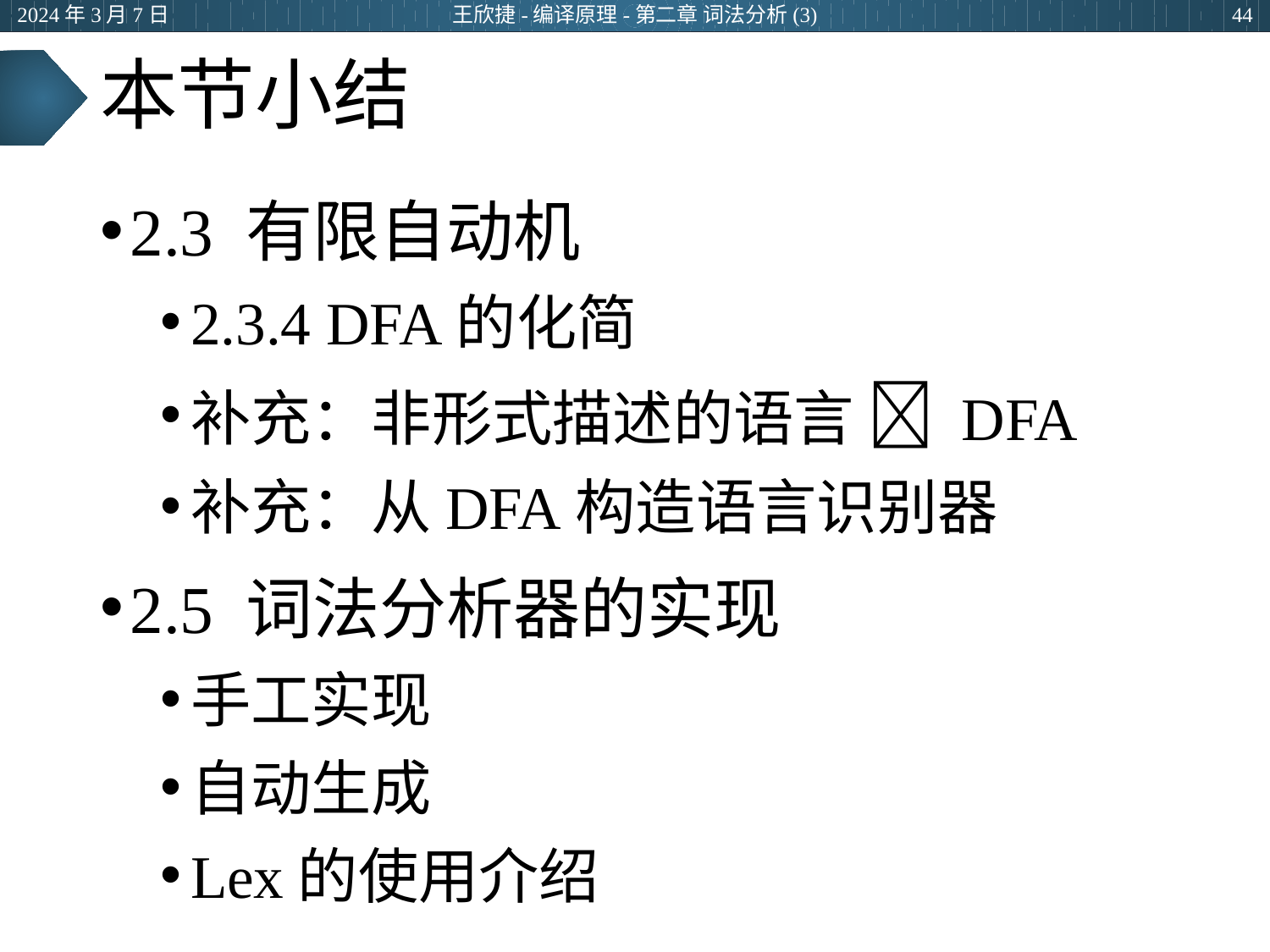

2024年3月7日
王欣捷-编译原理-第二章 词法分析(3)
44
# 本节小结
2.3 有限自动机
2.3.4 DFA的化简
补充：非形式描述的语言 ↔ DFA
补充：从DFA构造语言识别器
2.5 词法分析器的实现
手工实现
自动生成
Lex的使用介绍